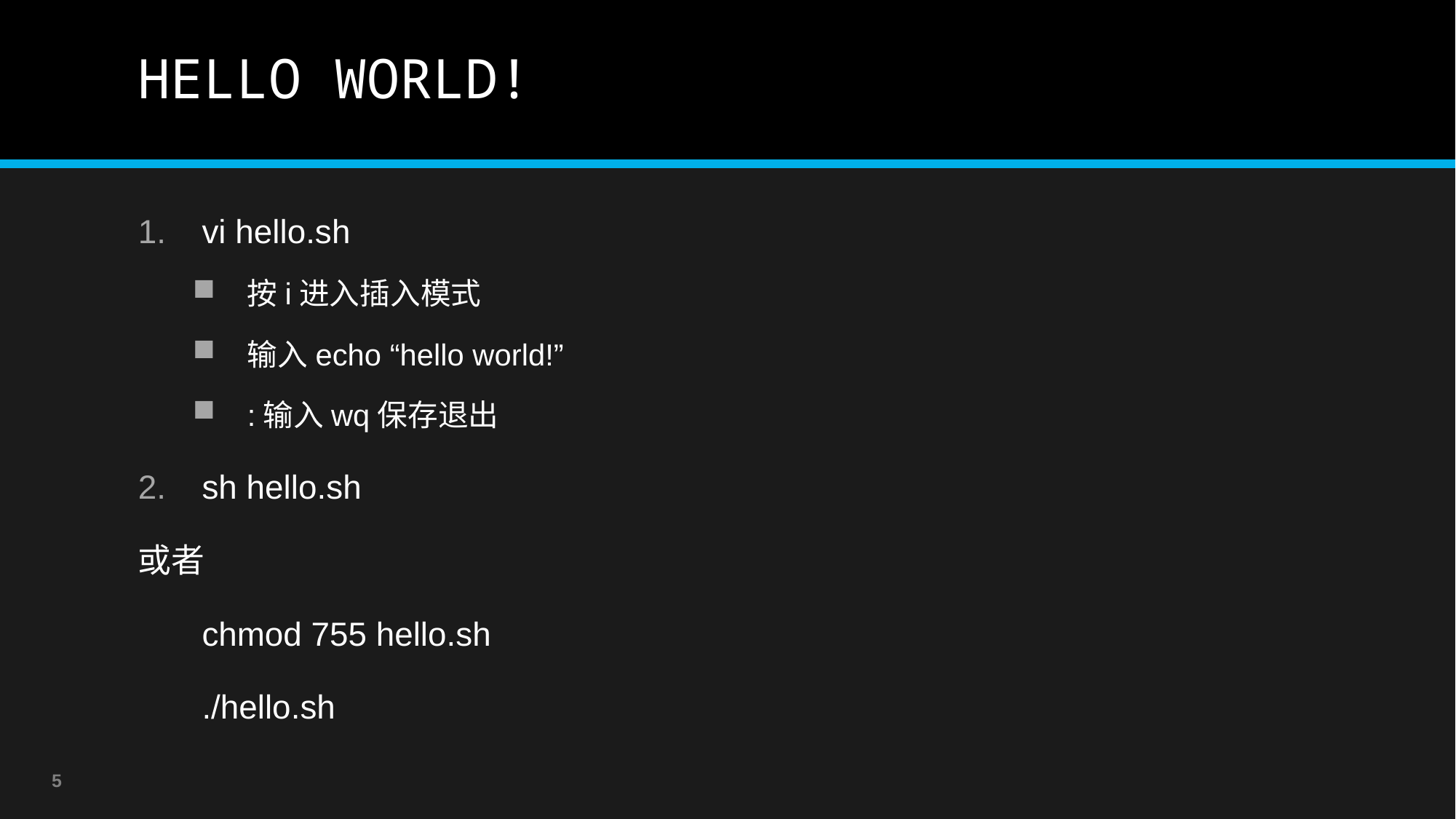

# HELLO WORLD!
vi hello.sh
按i进入插入模式
输入echo “hello world!”
:输入wq保存退出
sh hello.sh
或者
	chmod 755 hello.sh
	./hello.sh
5